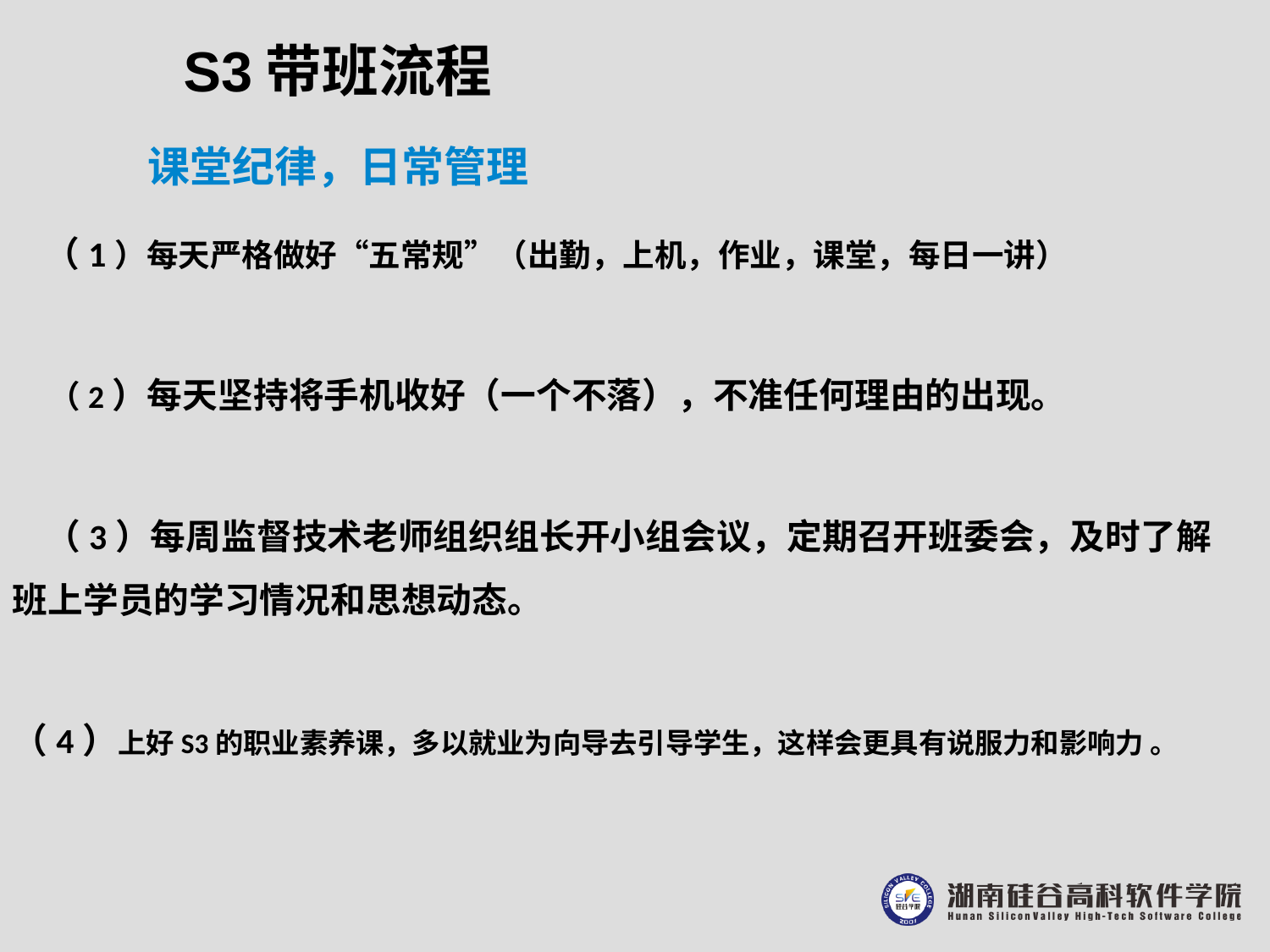

S3带班流程
课堂纪律，日常管理

   （1）每天严格做好“五常规”（出勤，上机，作业，课堂，每日一讲）

    （2）每天坚持将手机收好（一个不落），不准任何理由的出现。

   （3）每周监督技术老师组织组长开小组会议，定期召开班委会，及时了解班上学员的学习情况和思想动态。

（4）上好S3的职业素养课，多以就业为向导去引导学生，这样会更具有说服力和影响力 。